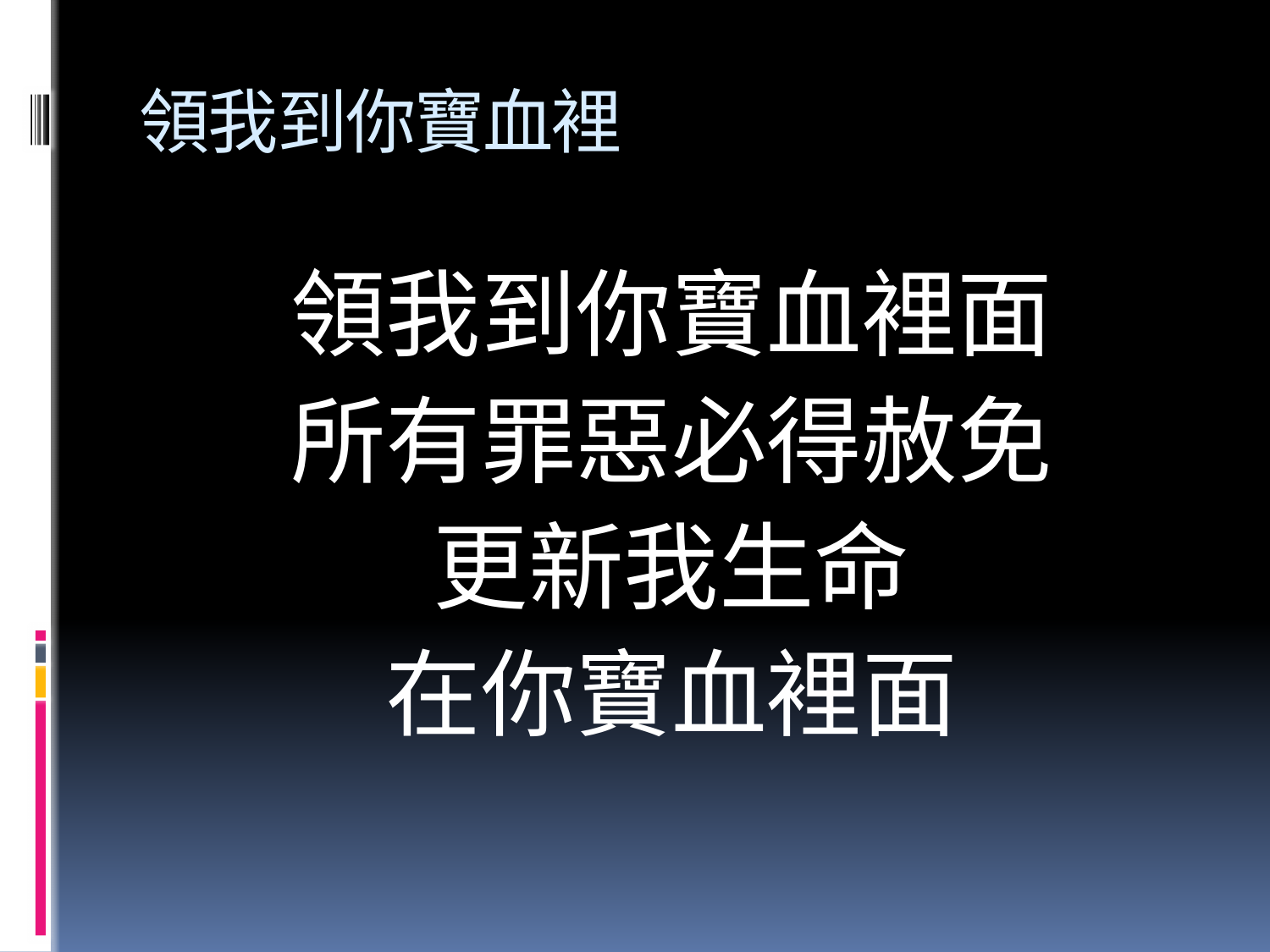

# 領我到你寶血裡
領我到你寶血裡面
所有罪惡必得赦免
更新我生命
在你寶血裡面